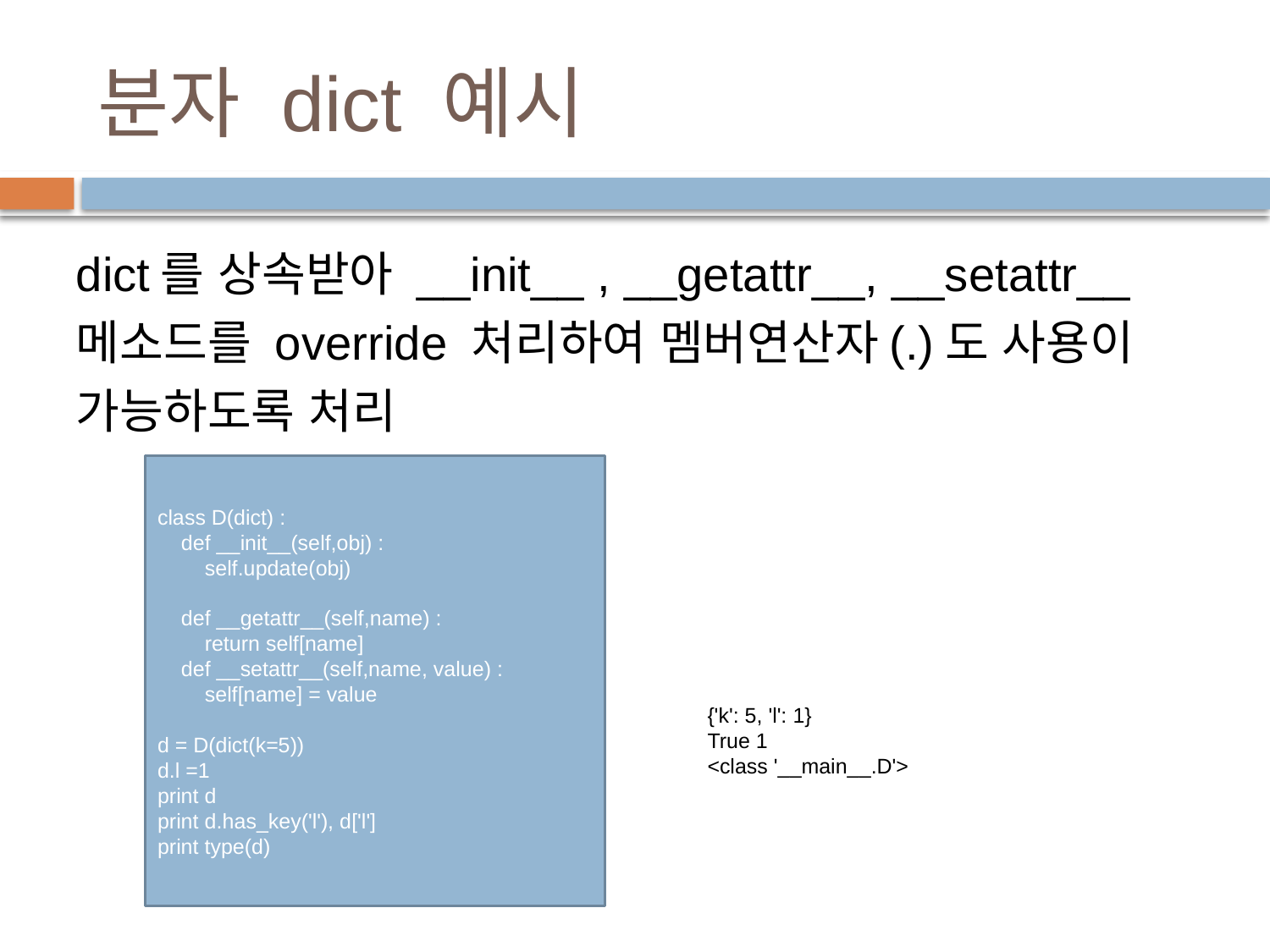

# 분자 dict 예시
dict를 상속받아 __init__ , __getattr__, __setattr__메소드를 override 처리하여 멤버연산자(.)도 사용이 가능하도록 처리
class D(dict) :
    def __init__(self,obj) :
        self.update(obj)

    def __getattr__(self,name) :
        return self[name]
    def __setattr__(self,name, value) :
        self[name] = value

d = D(dict(k=5))
d.l =1
print d
print d.has_key('l'), d['l']
print type(d)
{'k': 5, 'l': 1}
True 1
<class '__main__.D'>